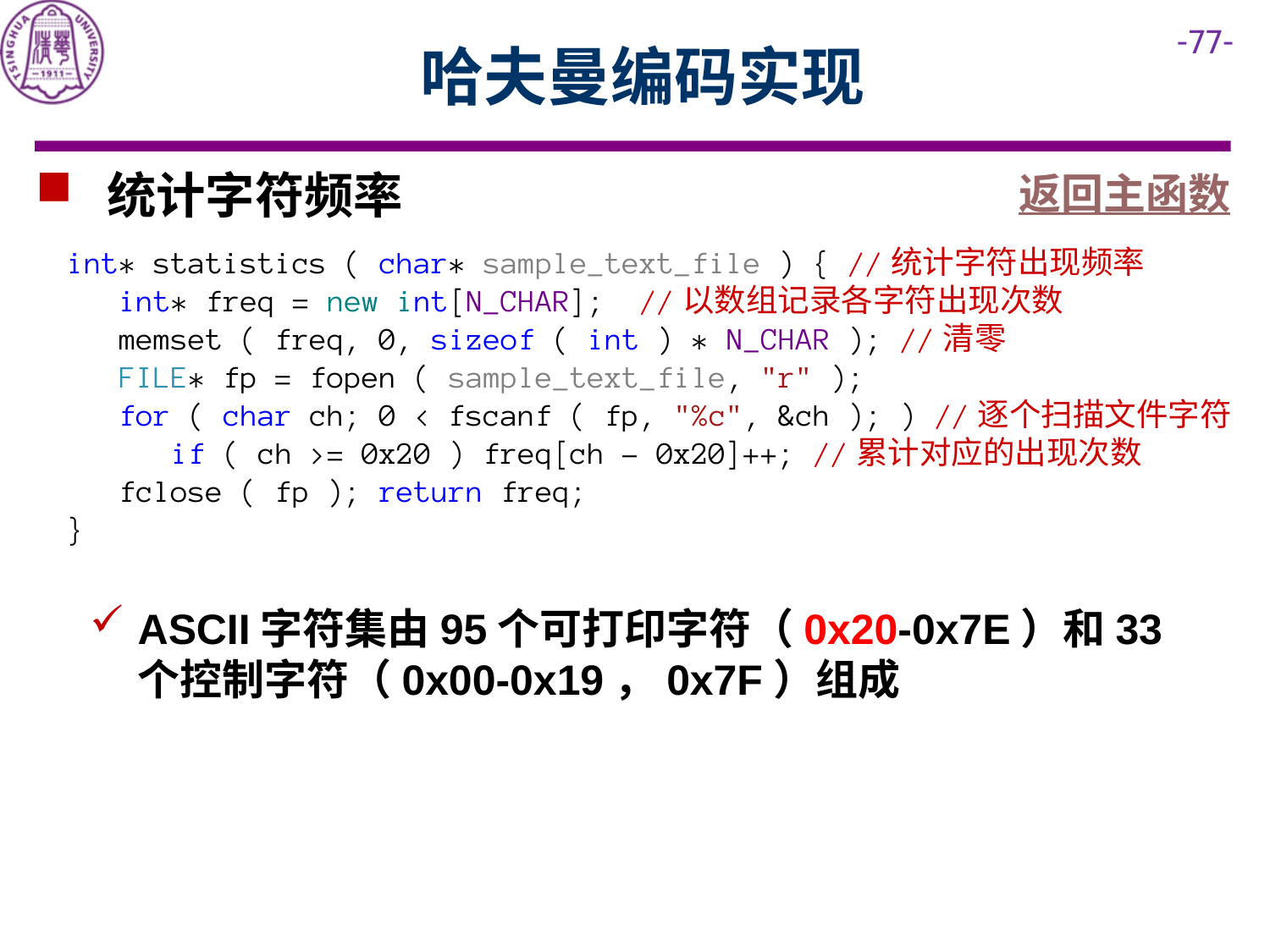

# 哈夫曼编码实现
 统计字符频率
返回主函数
int* statistics ( char* sample_text_file ) { //统计字符出现频率
   int* freq = new int[N_CHAR];  //以数组记录各字符出现次数
   memset ( freq, 0, sizeof ( int ) * N_CHAR ); //清零
   FILE* fp = fopen ( sample_text_file, "r" );
   for ( char ch; 0 < fscanf ( fp, "%c", &ch ); ) //逐个扫描文件字符
      if ( ch >= 0x20 ) freq[ch - 0x20]++; //累计对应的出现次数
   fclose ( fp ); return freq;
}
ASCII字符集由95个可打印字符（0x20-0x7E）和33个控制字符（0x00-0x19，0x7F）组成